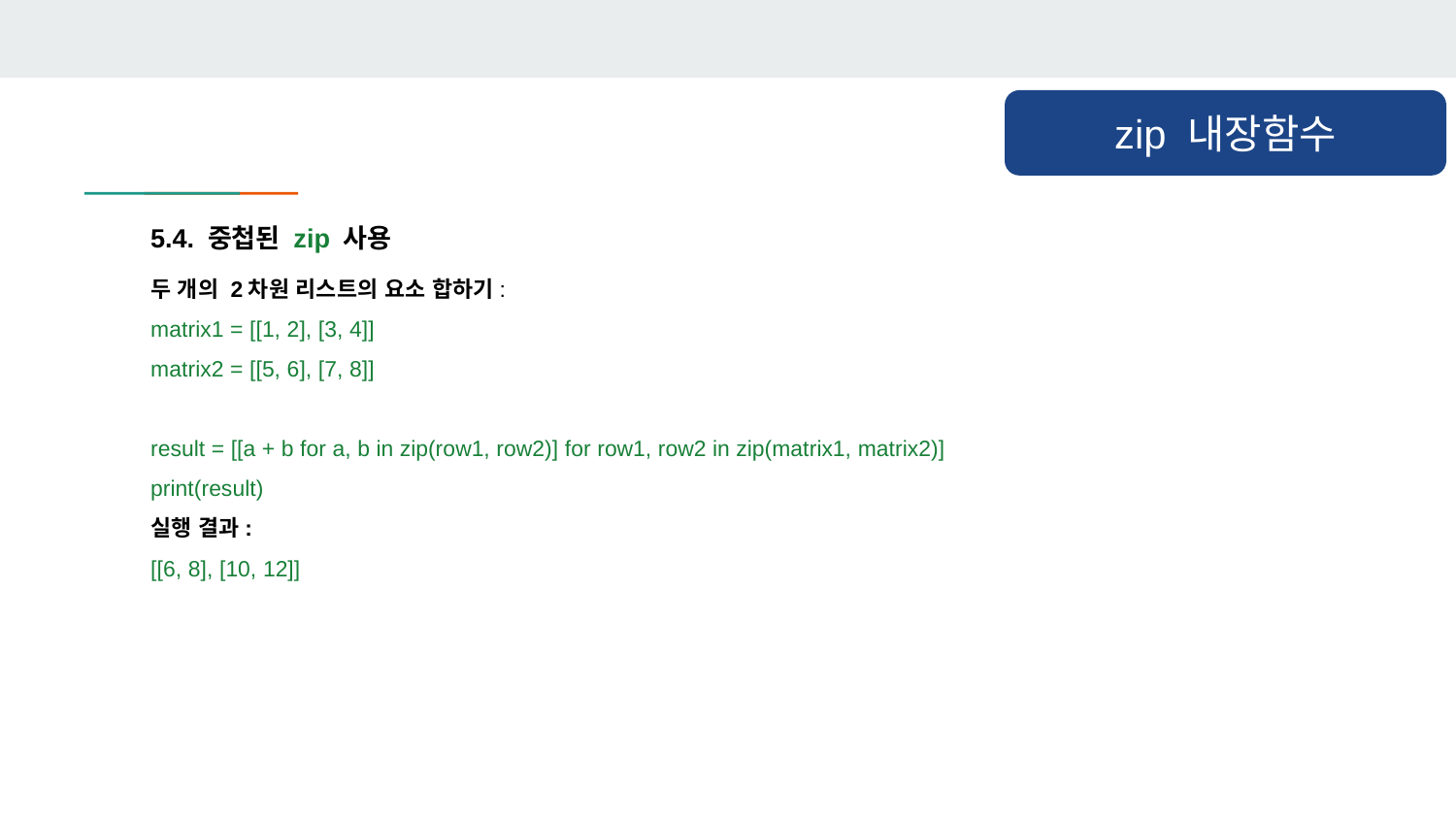

zip 내장함수
5.4. 중첩된 zip 사용
두 개의 2차원 리스트의 요소 합하기:
matrix1 = [[1, 2], [3, 4]]
matrix2 = [[5, 6], [7, 8]]

result = [[a + b for a, b in zip(row1, row2)] for row1, row2 in zip(matrix1, matrix2)]
print(result)
실행 결과:
[[6, 8], [10, 12]]